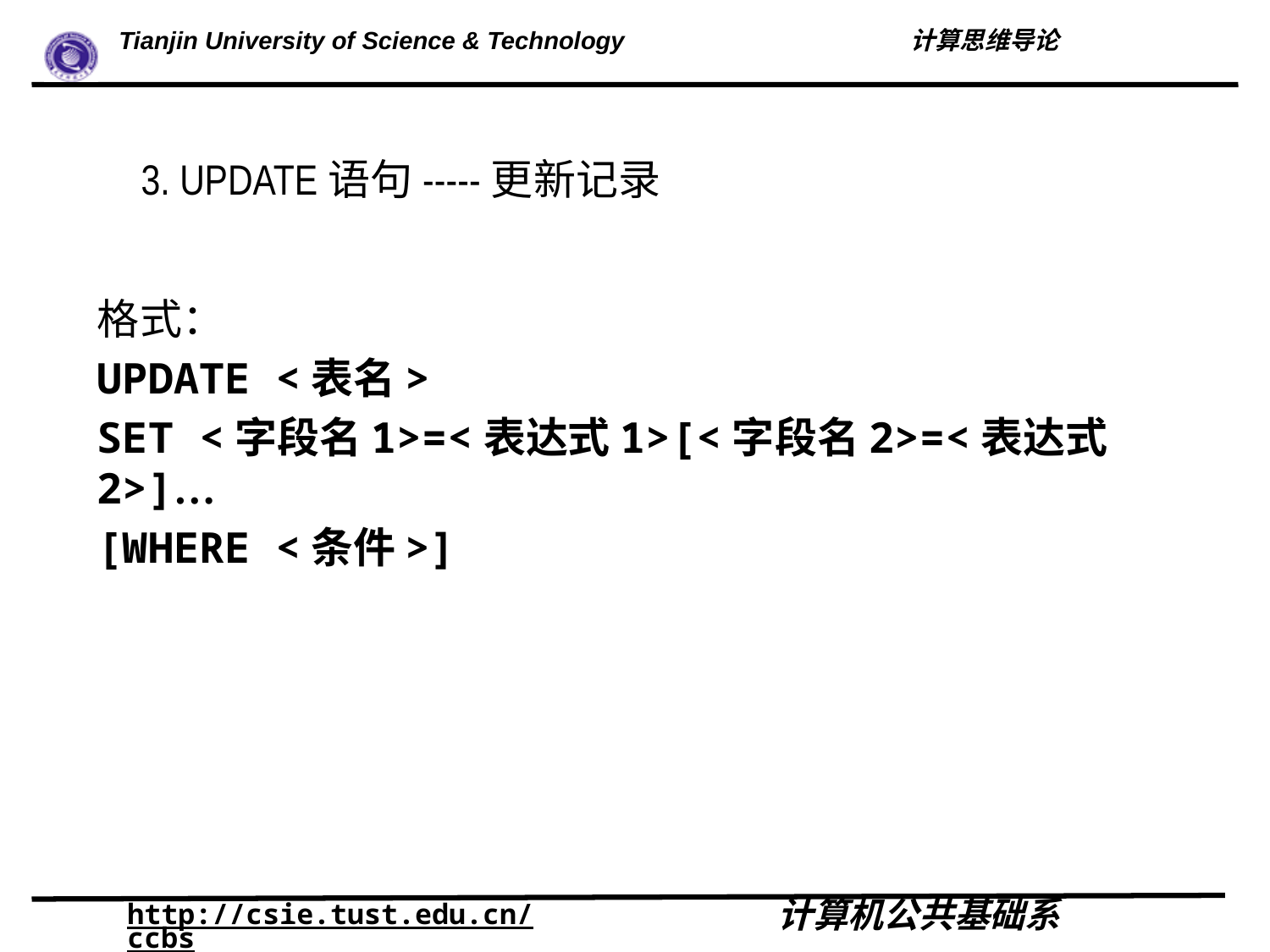

3. UPDATE语句-----更新记录
格式：
UPDATE <表名>
SET <字段名1>=<表达式1>[<字段名2>=<表达式2>]…
[WHERE <条件>]